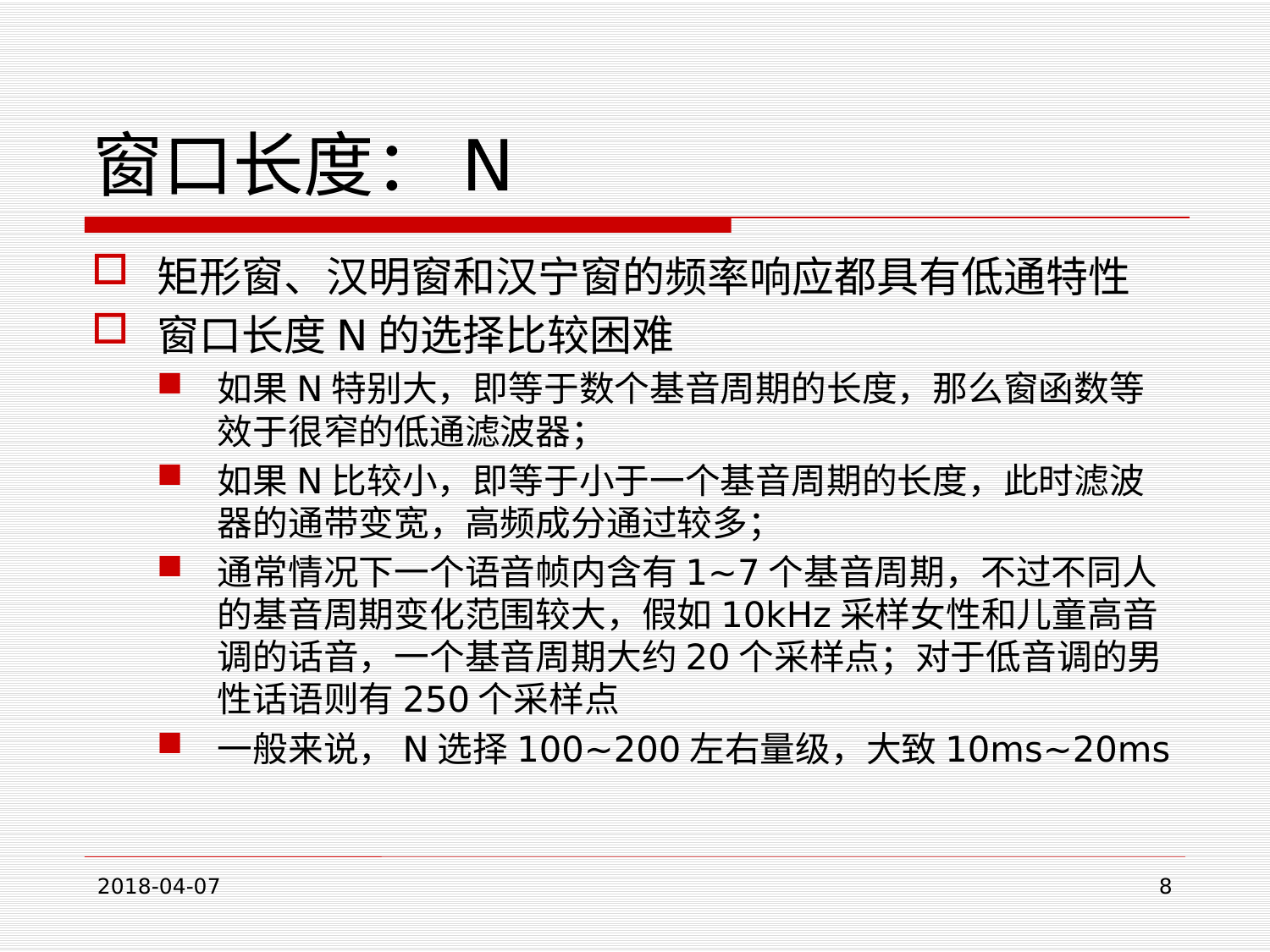

# 窗口长度：N
矩形窗、汉明窗和汉宁窗的频率响应都具有低通特性
窗口长度N的选择比较困难
如果N特别大，即等于数个基音周期的长度，那么窗函数等效于很窄的低通滤波器；
如果N比较小，即等于小于一个基音周期的长度，此时滤波器的通带变宽，高频成分通过较多；
通常情况下一个语音帧内含有1~7个基音周期，不过不同人的基音周期变化范围较大，假如10kHz采样女性和儿童高音调的话音，一个基音周期大约20个采样点；对于低音调的男性话语则有250个采样点
一般来说，N选择100~200左右量级，大致10ms~20ms
2018-04-07
8